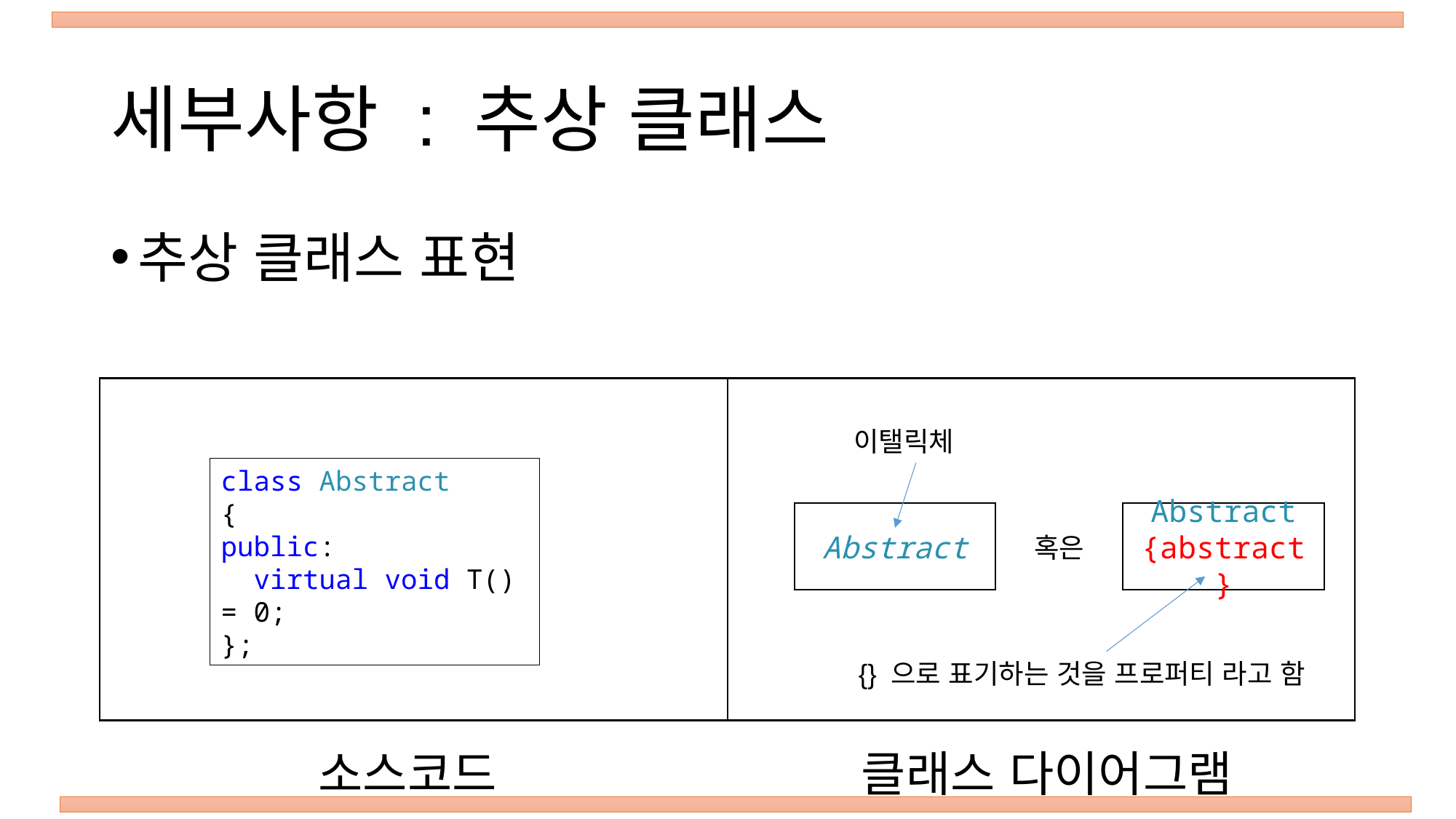

# 세부사항 : 추상 클래스
추상 클래스 표현

이탤릭체
class Abstract
{
public:
  virtual void T() = 0;
};
Abstract
{abstract}
Abstract
혹은
{} 으로 표기하는 것을 프로퍼티 라고 함
클래스 다이어그램
소스코드